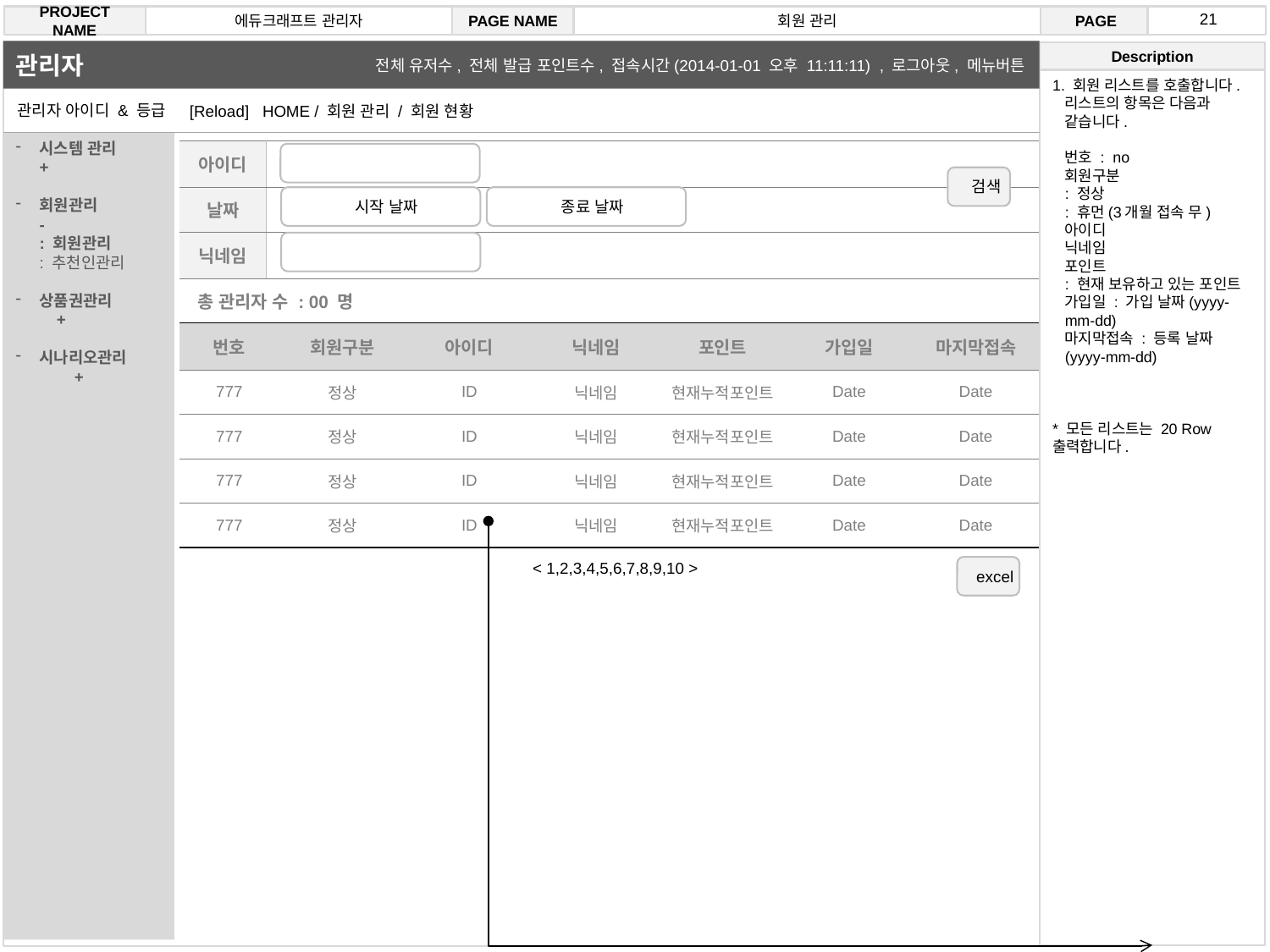

21
PROJECT NAME
에듀크래프트 관리자
PAGE NAME
회원 관리
 PAGE

관리자
Description
전체 유저수, 전체 발급 포인트수, 접속시간(2014-01-01 오후 11:11:11)  , 로그아웃, 메뉴버튼
 회원 리스트를 호출합니다.
리스트의 항목은 다음과 같습니다.
번호 :  no
회원구분
: 정상
: 휴먼(3개월 접속 무)
아이디
닉네임
포인트
: 현재 보유하고 있는 포인트
가입일 : 가입 날짜(yyyy-mm-dd)
마지막접속 : 등록 날짜(yyyy-mm-dd)

* 모든 리스트는 20 Row 출력합니다.
관리자 아이디 & 등급
[Reload]   HOME / 회원 관리 / 회원 현황
시스템 관리          +

회원관리               -
: 회원관리
: 추천인관리
상품권관리               +
시나리오관리               +
| 아이디 |  |  |  |  |  |  |  |
| --- | --- | --- | --- | --- | --- | --- | --- |
| 날짜 |  |  |  |  |  |  |  |
| 닉네임 |  |  |  |  |  |  |  |
| 총 관리자 수 : 00 명 |  |  |  |  |  |  |  |
| 번호 |  | 회원구분 | 아이디 | 닉네임 | 포인트 | 가입일 | 마지막접속 |
| 777 |  | 정상 | ID | 닉네임 | 현재누적포인트 | Date | Date |
| 777 |  | 정상 | ID | 닉네임 | 현재누적포인트 | Date | Date |
| 777 |  | 정상 | ID | 닉네임 | 현재누적포인트 | Date | Date |
| 777 |  | 정상 | ID | 닉네임 | 현재누적포인트 | Date | Date |

검색

시작 날짜

종료 날짜

< 1,2,3,4,5,6,7,8,9,10 >

excel